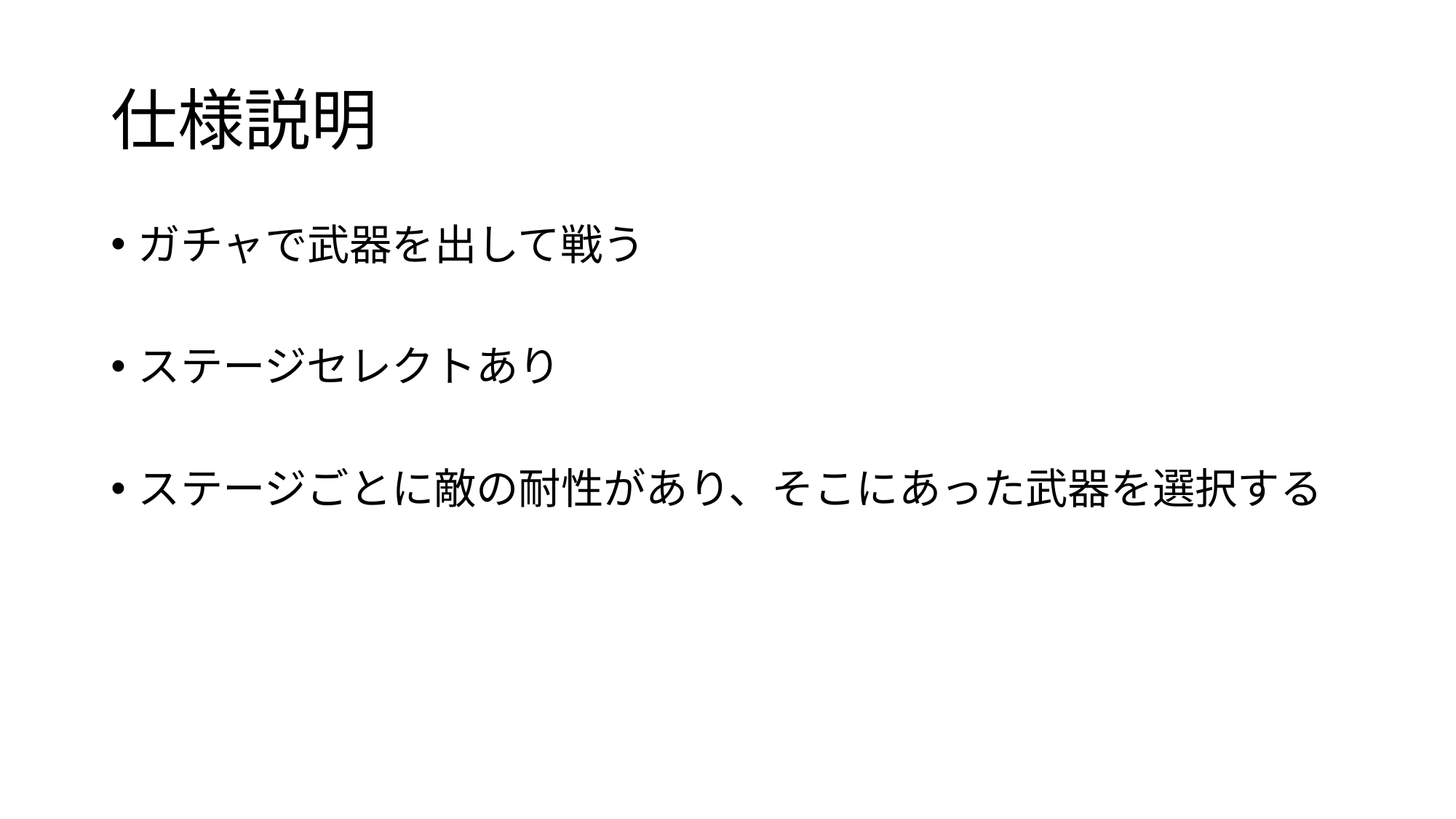

# 仕様説明
ガチャで武器を出して戦う

ステージセレクトあり

ステージごとに敵の耐性があり、そこにあった武器を選択する